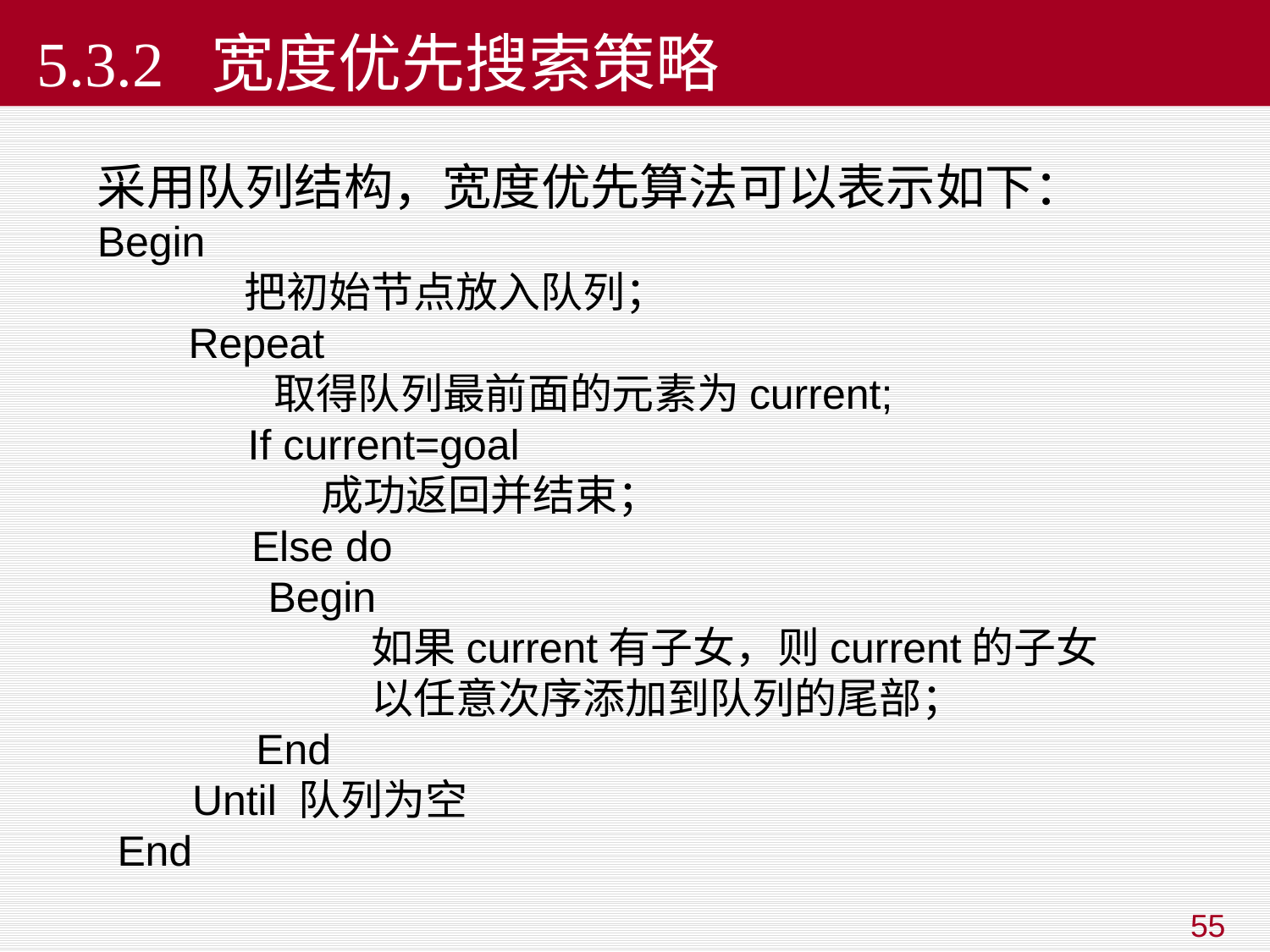

# 5.3.2  宽度优先搜索策略

采用队列结构，宽度优先算法可以表示如下：
Begin
		把初始节点放入队列；
	      Repeat
		  取得队列最前面的元素为current;
	           If current=goal
		       成功返回并结束；
             Else do
		  Begin
    		如果current有子女，则current的子女
     		以任意次序添加到队列的尾部；
		 End
        Until 队列为空
 	End

55